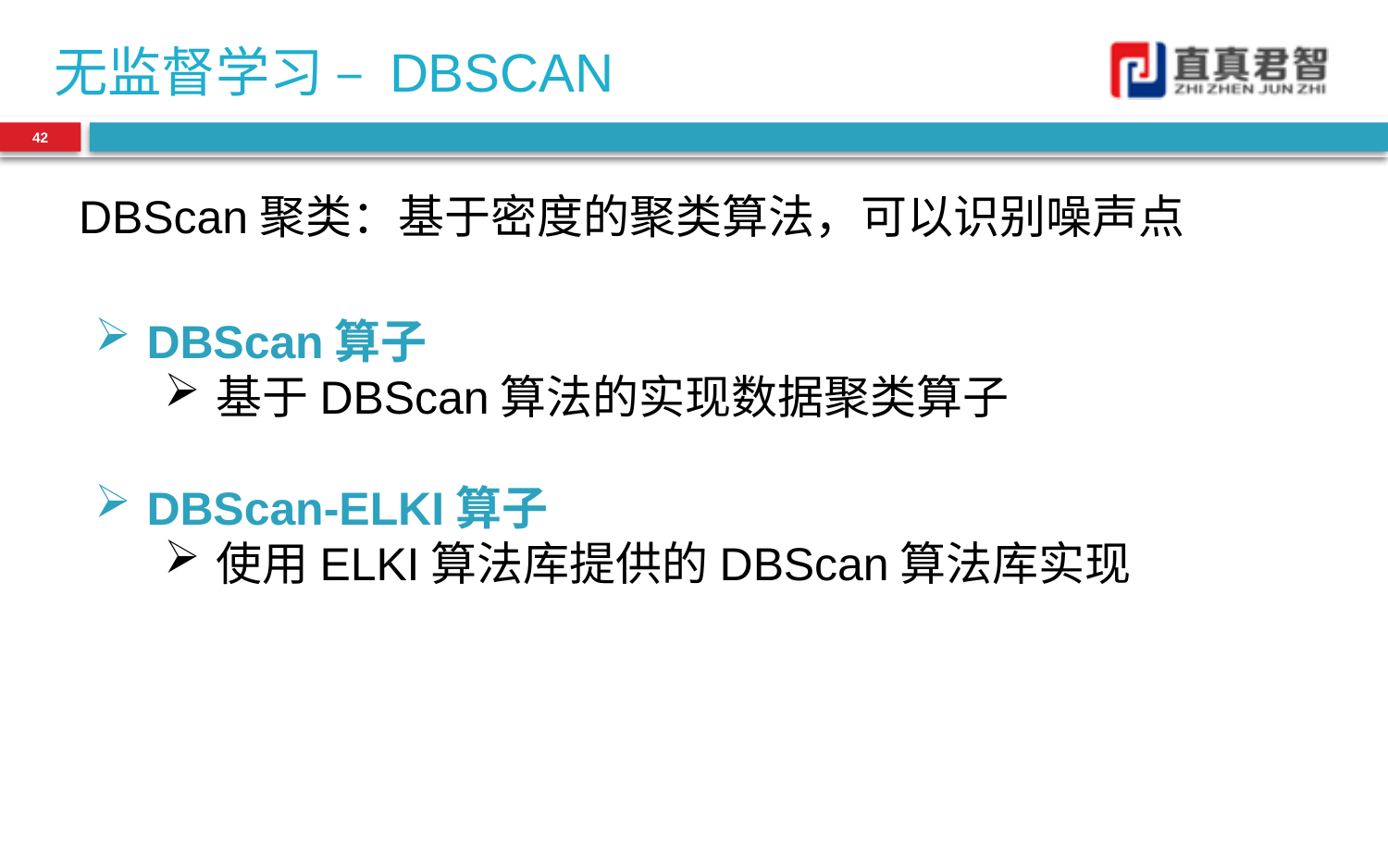

# 无监督学习 – DBSCAN
42
DBScan聚类：基于密度的聚类算法，可以识别噪声点

DBScan算子
基于DBScan算法的实现数据聚类算子

DBScan-ELKI算子
使用ELKI算法库提供的DBScan算法库实现